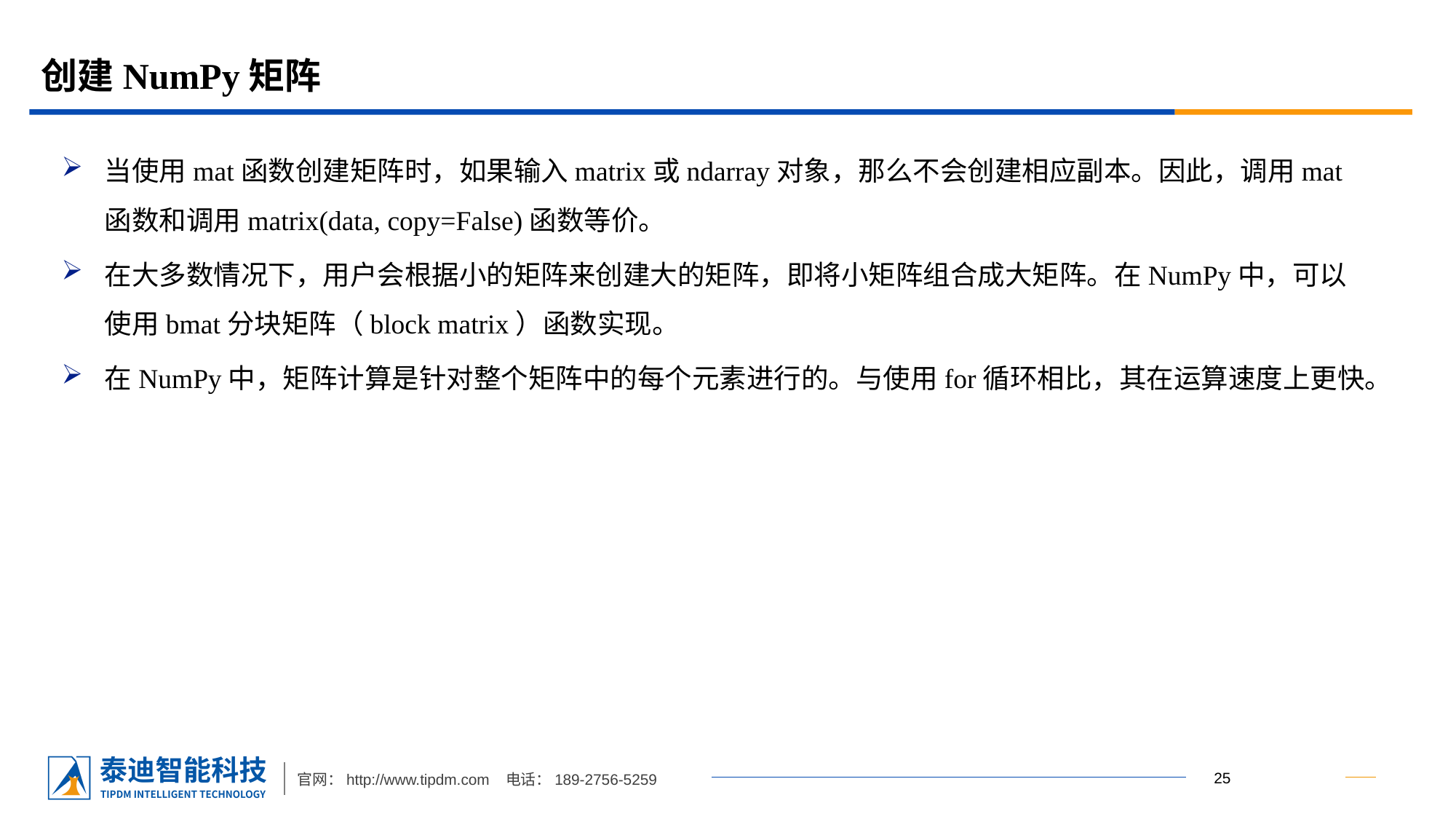

# 创建NumPy矩阵
当使用mat函数创建矩阵时，如果输入matrix或ndarray对象，那么不会创建相应副本。因此，调用mat函数和调用matrix(data, copy=False)函数等价。
在大多数情况下，用户会根据小的矩阵来创建大的矩阵，即将小矩阵组合成大矩阵。在NumPy中，可以使用bmat分块矩阵（block matrix）函数实现。
在NumPy中，矩阵计算是针对整个矩阵中的每个元素进行的。与使用for循环相比，其在运算速度上更快。